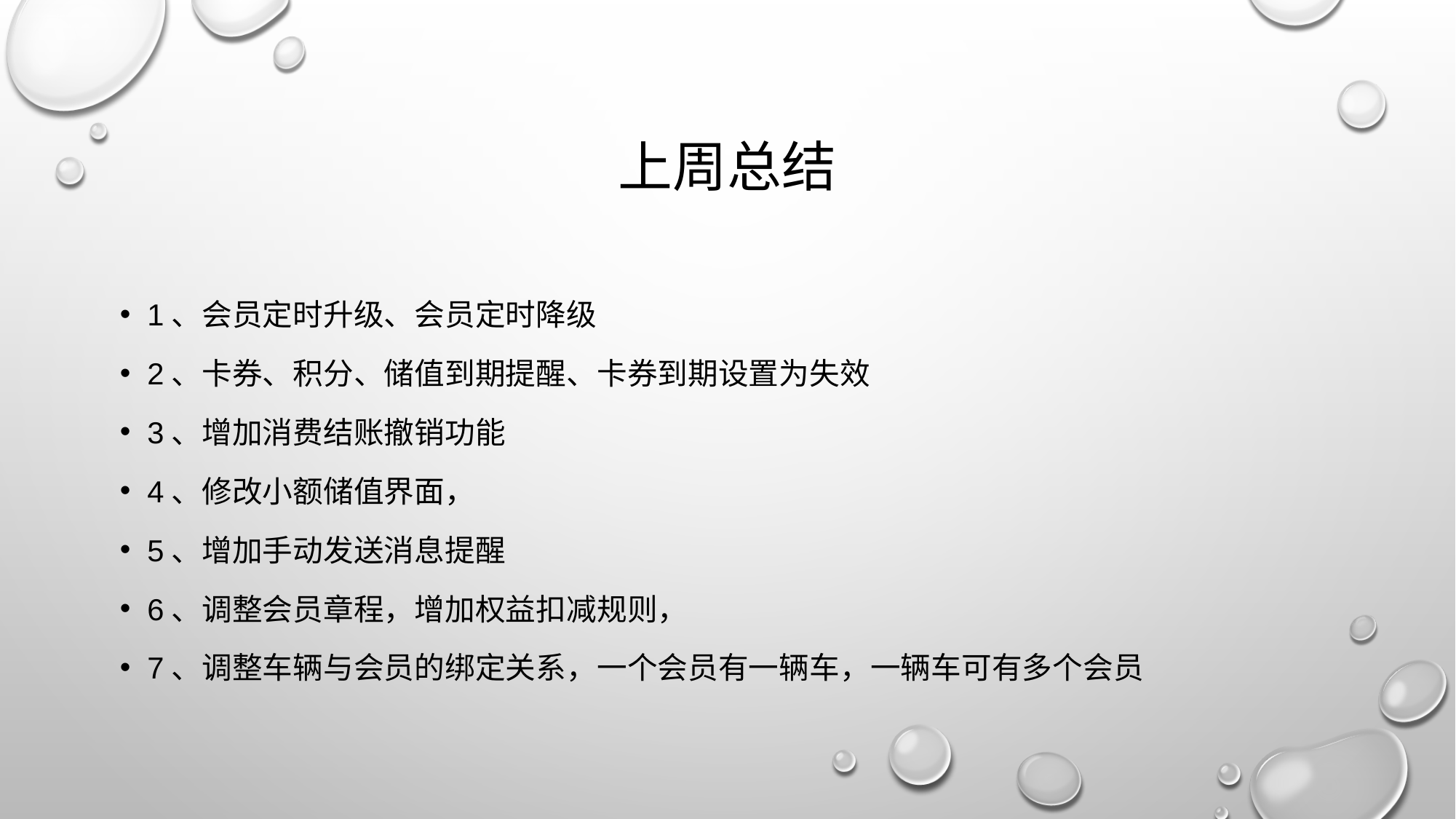

# 上周总结
1、会员定时升级、会员定时降级
2、卡券、积分、储值到期提醒、卡券到期设置为失效
3、增加消费结账撤销功能
4、修改小额储值界面，
5、增加手动发送消息提醒
6、调整会员章程，增加权益扣减规则，
7、调整车辆与会员的绑定关系，一个会员有一辆车，一辆车可有多个会员